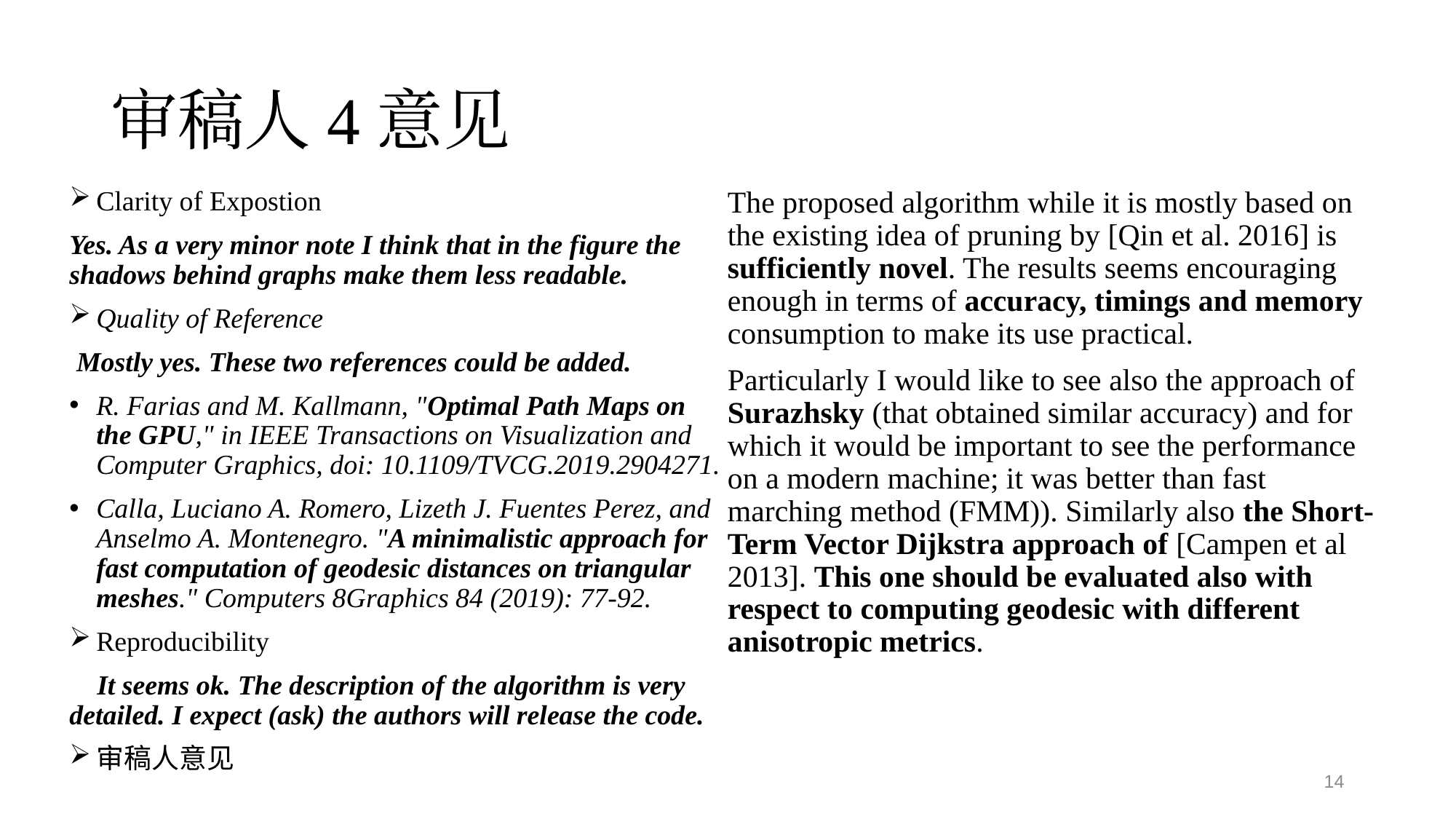

# 审稿人4意见
Clarity of Expostion
Yes. As a very minor note I think that in the figure the shadows behind graphs make them less readable.
Quality of Reference
 Mostly yes. These two references could be added.
R. Farias and M. Kallmann, "Optimal Path Maps on the GPU," in IEEE Transactions on Visualization and Computer Graphics, doi: 10.1109/TVCG.2019.2904271.
Calla, Luciano A. Romero, Lizeth J. Fuentes Perez, and Anselmo A. Montenegro. "A minimalistic approach for fast computation of geodesic distances on triangular meshes." Computers 8Graphics 84 (2019): 77-92.
Reproducibility
    It seems ok. The description of the algorithm is very detailed. I expect (ask) the authors will release the code.
审稿人意见
The proposed algorithm while it is mostly based on the existing idea of pruning by [Qin et al. 2016] is sufficiently novel. The results seems encouraging enough in terms of accuracy, timings and memory consumption to make its use practical.
Particularly I would like to see also the approach of Surazhsky (that obtained similar accuracy) and for which it would be important to see the performance on a modern machine; it was better than fast marching method (FMM)). Similarly also the Short-Term Vector Dijkstra approach of [Campen et al 2013]. This one should be evaluated also with respect to computing geodesic with different anisotropic metrics.

14